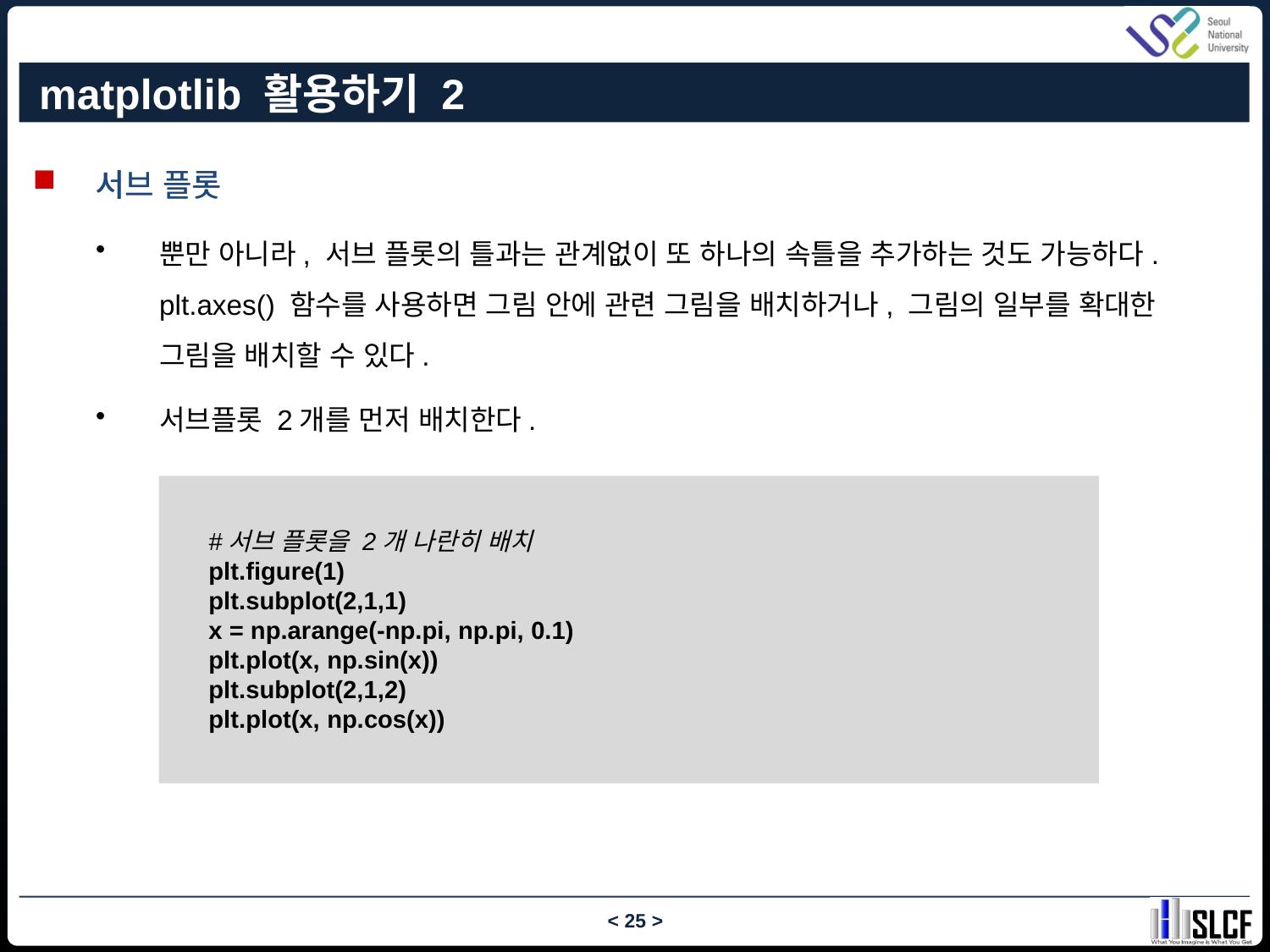

# matplotlib 활용하기 2
서브 플롯
뿐만 아니라, 서브 플롯의 틀과는 관계없이 또 하나의 속틀을 추가하는 것도 가능하다. plt.axes() 함수를 사용하면 그림 안에 관련 그림을 배치하거나, 그림의 일부를 확대한 그림을 배치할 수 있다.
서브플롯 2개를 먼저 배치한다.

서브 플롯

#서브 플롯을 2개 나란히 배치
plt.figure(1)
plt.subplot(2,1,1)
x = np.arange(-np.pi, np.pi, 0.1)
plt.plot(x, np.sin(x))
plt.subplot(2,1,2)
plt.plot(x, np.cos(x))